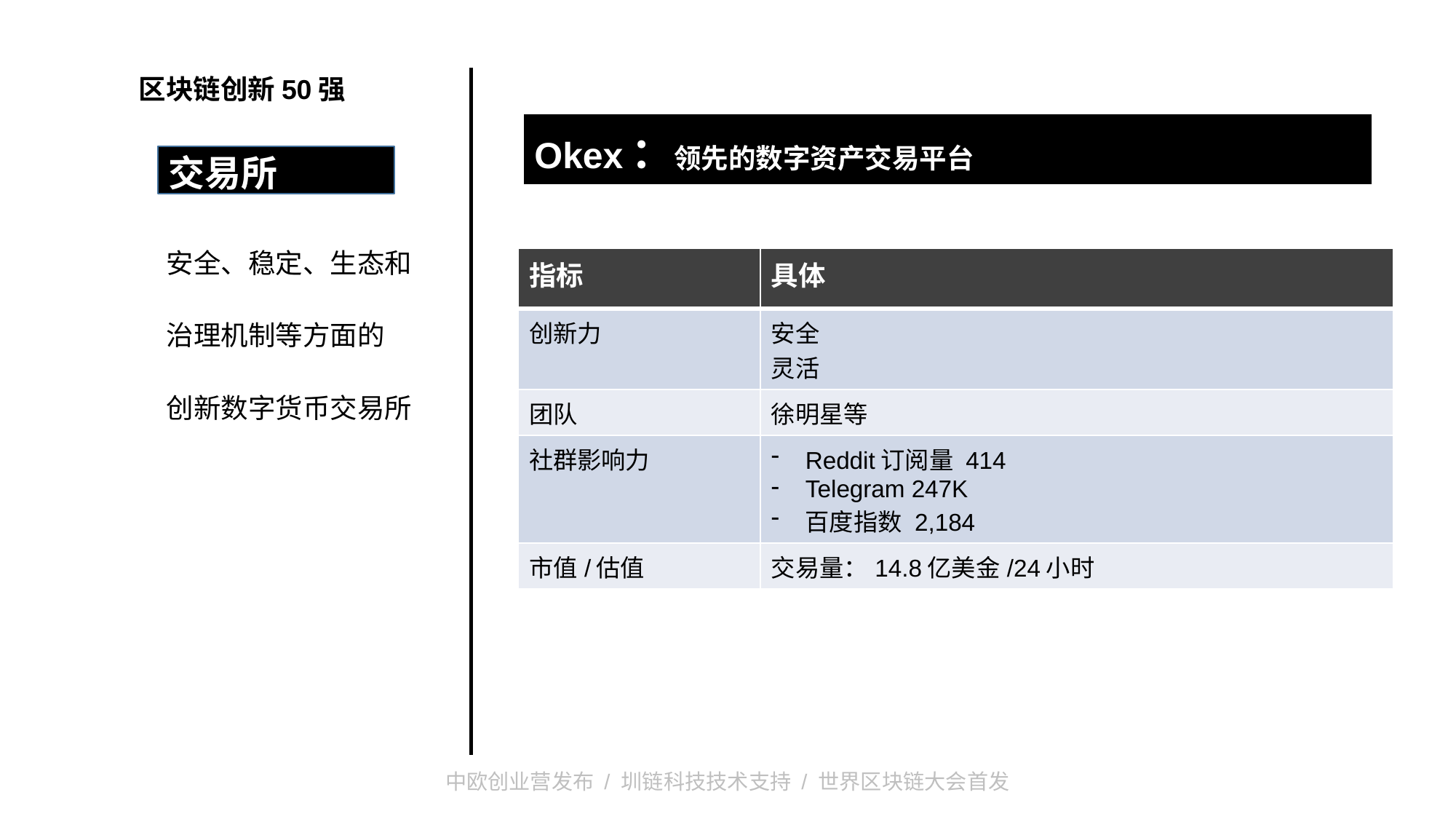

区块链创新50强
| Okex：领先的数字资产交易平台 |
| --- |
|  |
交易所
安全、稳定、生态和
治理机制等方面的
创新数字货币交易所
| 指标 | 具体 |
| --- | --- |
| 创新力 | 安全 灵活 |
| 团队 | 徐明星等 |
| 社群影响力 | Reddit订阅量 414 Telegram 247K 百度指数 2,184 |
| 市值/估值 | 交易量：14.8亿美金/24小时 |
中欧创业营发布 / 圳链科技技术支持 / 世界区块链大会首发